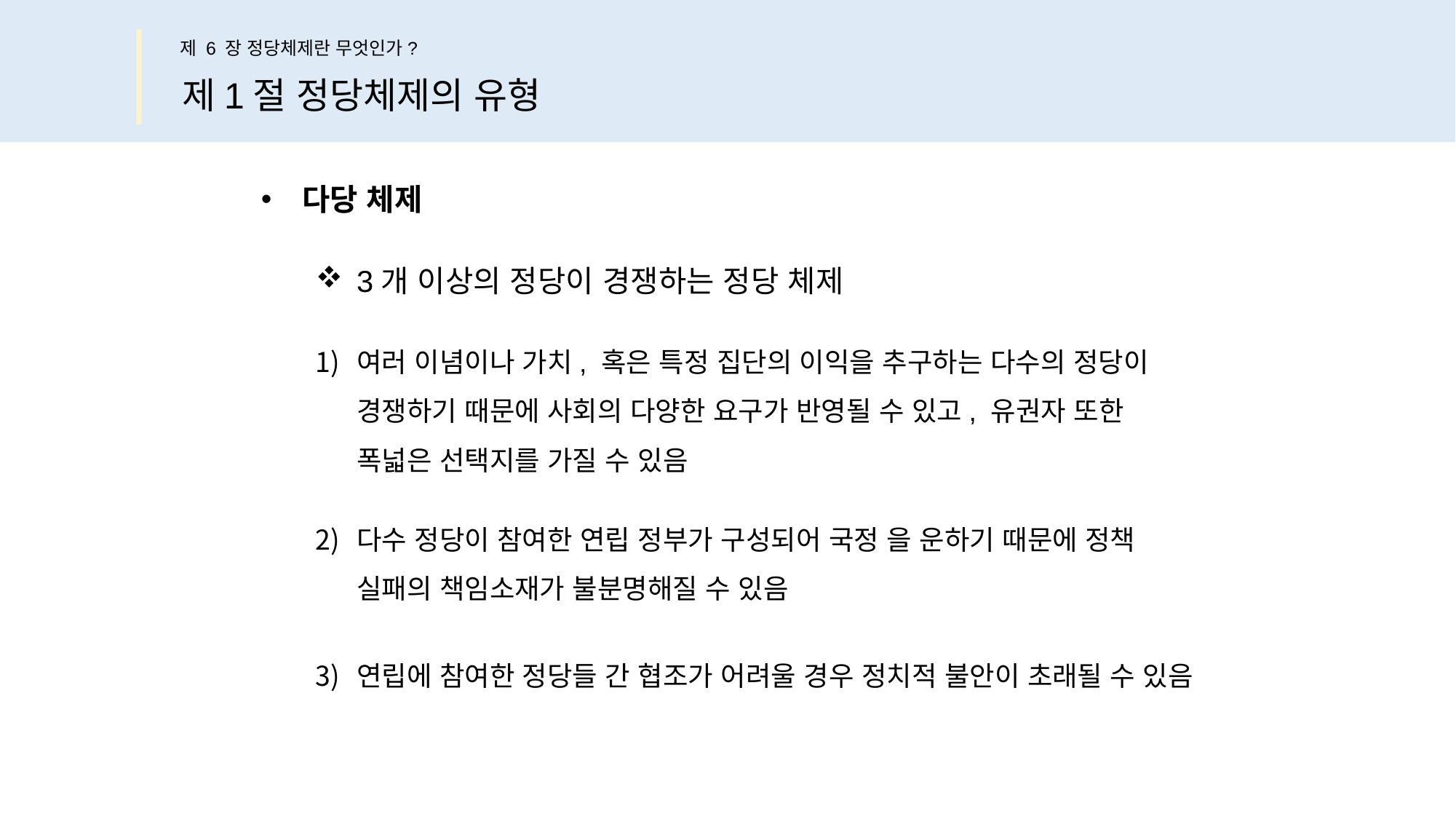

제 6 장 정당체제란 무엇인가?
제1절 정당체제의 유형
다당 체제

3개 이상의 정당이 경쟁하는 정당 체제

여러 이념이나 가치, 혹은 특정 집단의 이익을 추구하는 다수의 정당이
경쟁하기 때문에 사회의 다양한 요구가 반영될 수 있고, 유권자 또한
폭넓은 선택지를 가질 수 있음

다수 정당이 참여한 연립 정부가 구성되어 국정 을 운하기 때문에 정책
실패의 책임소재가 불분명해질 수 있음

연립에 참여한 정당들 간 협조가 어려울 경우 정치적 불안이 초래될 수 있음